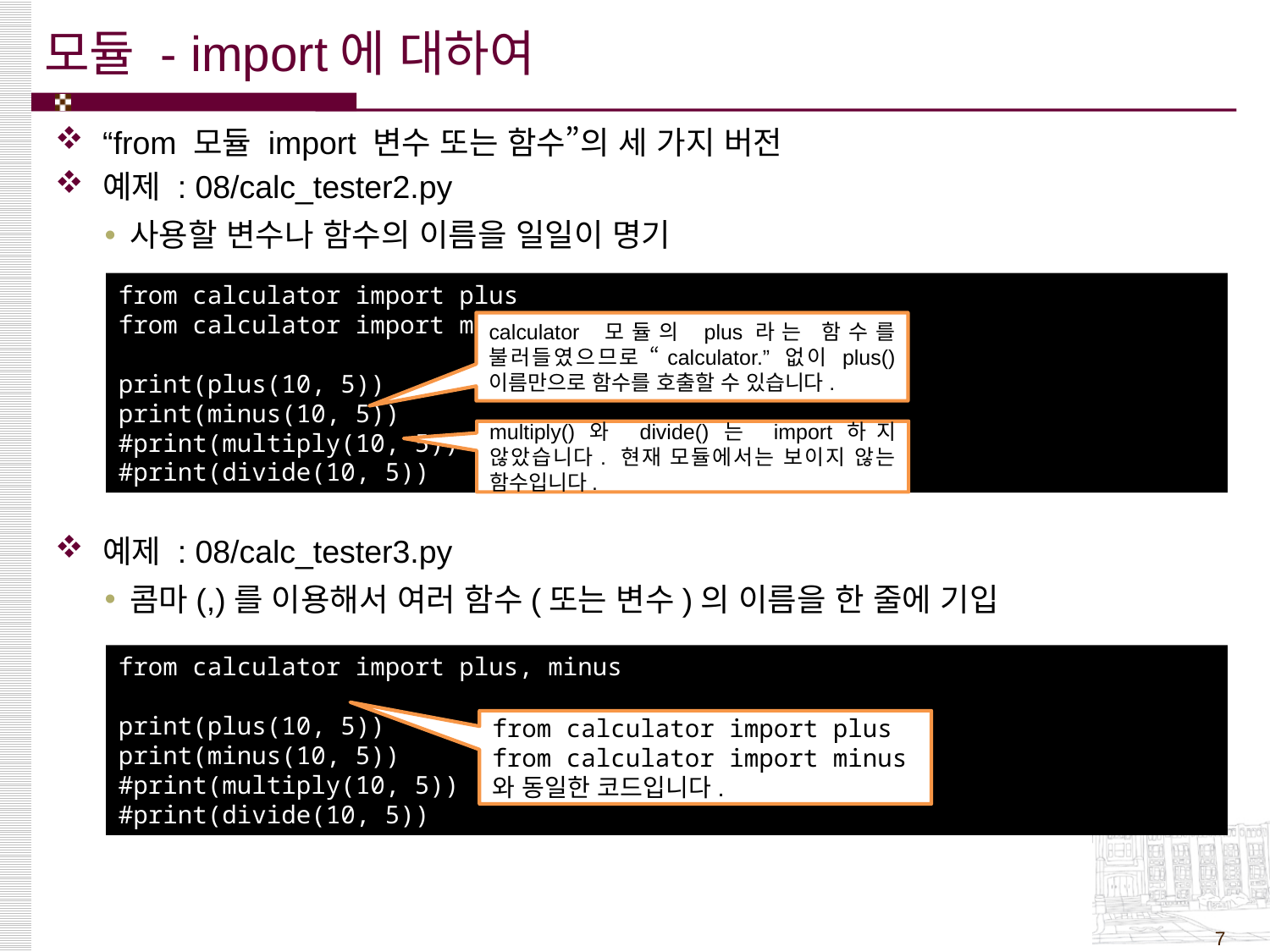

# 모듈 - import에 대하여
“from 모듈 import 변수 또는 함수”의 세 가지 버전
예제 : 08/calc_tester2.py
사용할 변수나 함수의 이름을 일일이 명기

예제 : 08/calc_tester3.py
콤마(,)를 이용해서 여러 함수(또는 변수)의 이름을 한 줄에 기입
from calculator import plus
from calculator import minus

print(plus(10, 5))
print(minus(10, 5))
#print(multiply(10, 5))
#print(divide(10, 5))
calculator 모듈의 plus라는 함수를 불러들였으므로 “calculator.” 없이 plus() 이름만으로 함수를 호출할 수 있습니다.
multiply()와 divide()는 import하지 않았습니다. 현재 모듈에서는 보이지 않는 함수입니다.
from calculator import plus, minus

print(plus(10, 5))
print(minus(10, 5))
#print(multiply(10, 5))
#print(divide(10, 5))
from calculator import plus
from calculator import minus
와 동일한 코드입니다.